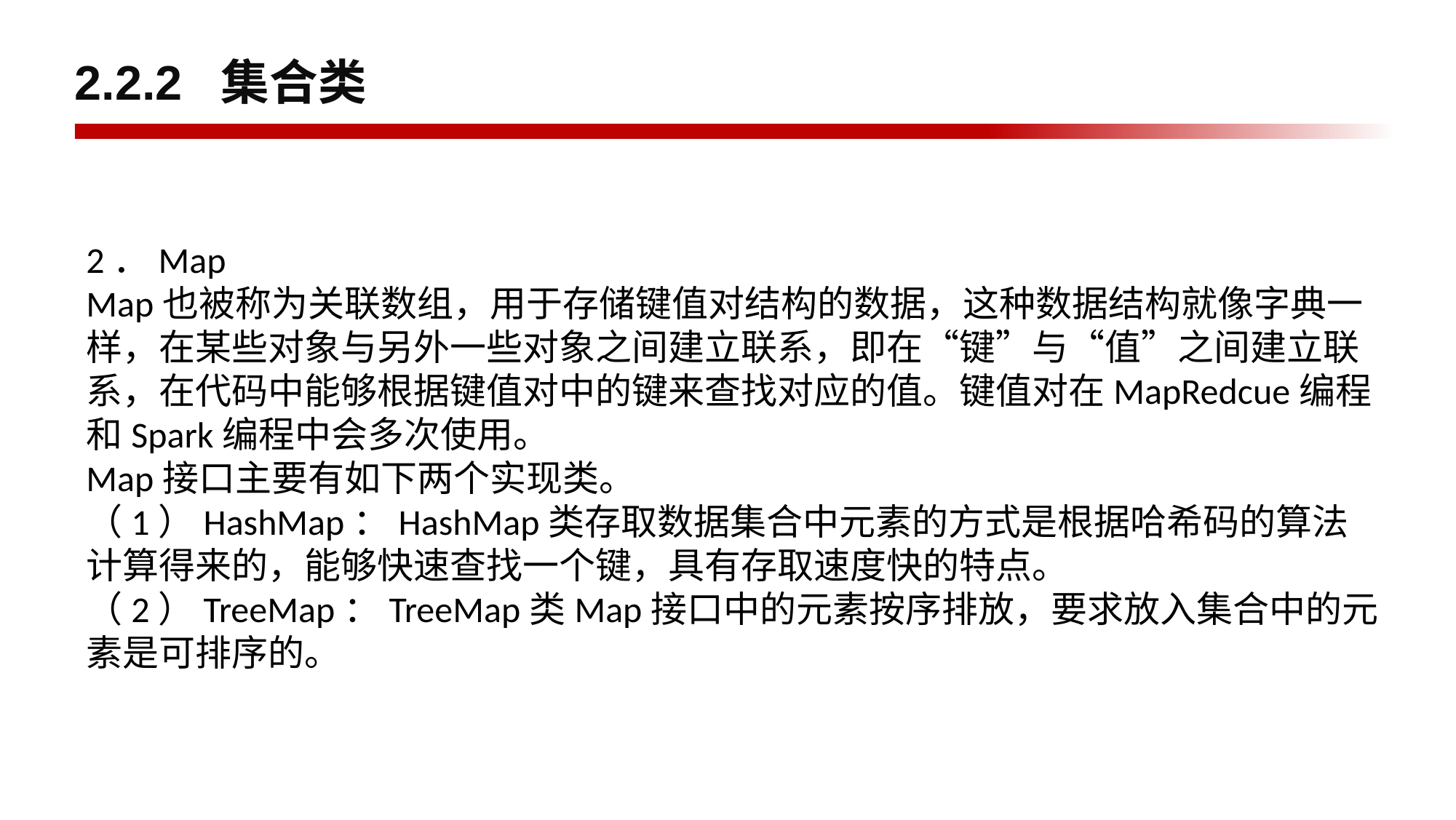

# 2.2.2  集合类

2．Map
Map也被称为关联数组，用于存储键值对结构的数据，这种数据结构就像字典一样，在某些对象与另外一些对象之间建立联系，即在“键”与“值”之间建立联系，在代码中能够根据键值对中的键来查找对应的值。键值对在MapRedcue编程和Spark编程中会多次使用。
Map接口主要有如下两个实现类。
（1）HashMap：HashMap类存取数据集合中元素的方式是根据哈希码的算法计算得来的，能够快速查找一个键，具有存取速度快的特点。
（2）TreeMap：TreeMap类Map接口中的元素按序排放，要求放入集合中的元素是可排序的。